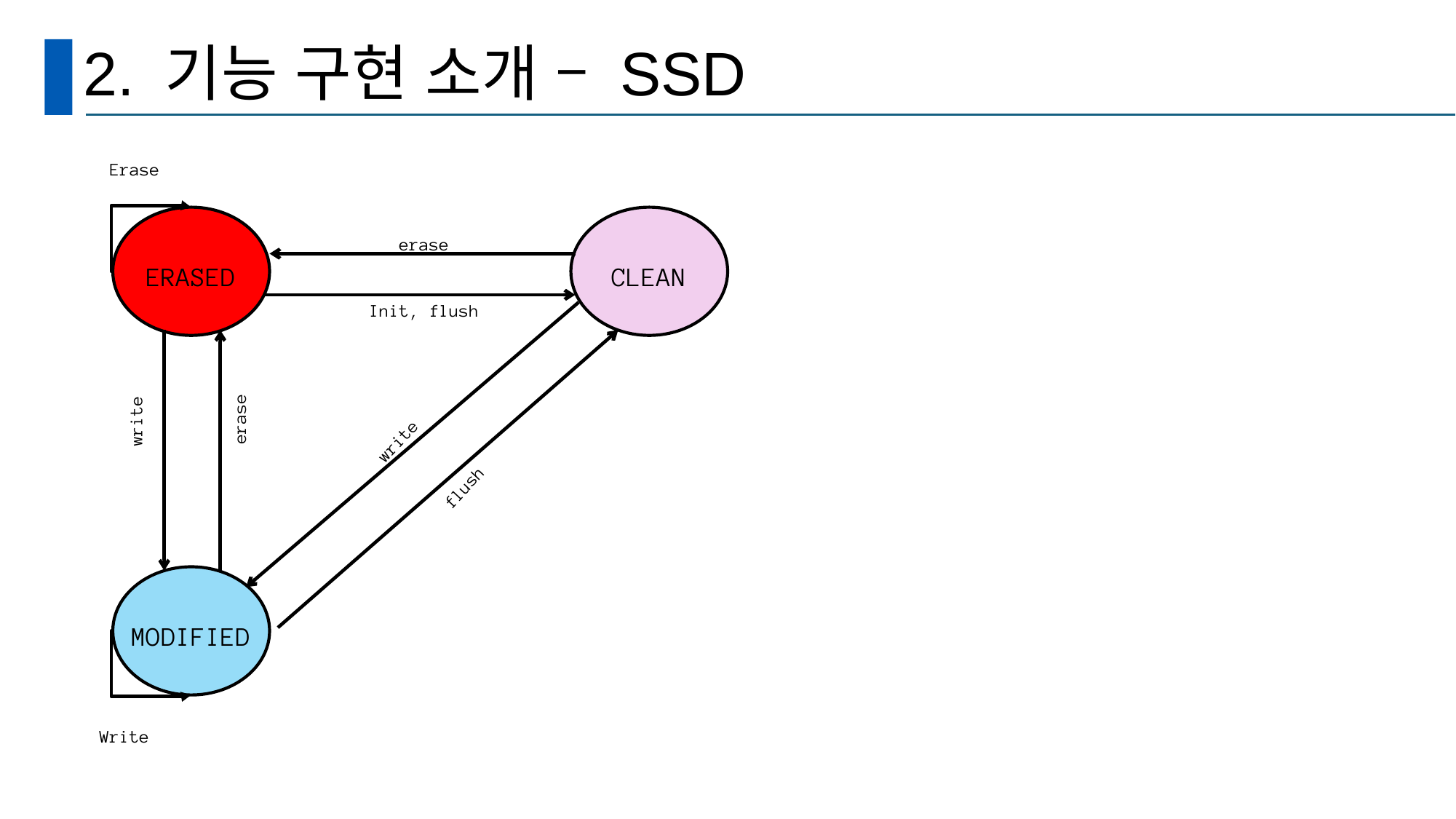

# 2. 기능 구현 소개 – SSD
Erase

erase
ERASED
CLEAN
Init, flush
erase
write
write
flush

MODIFIED
Write